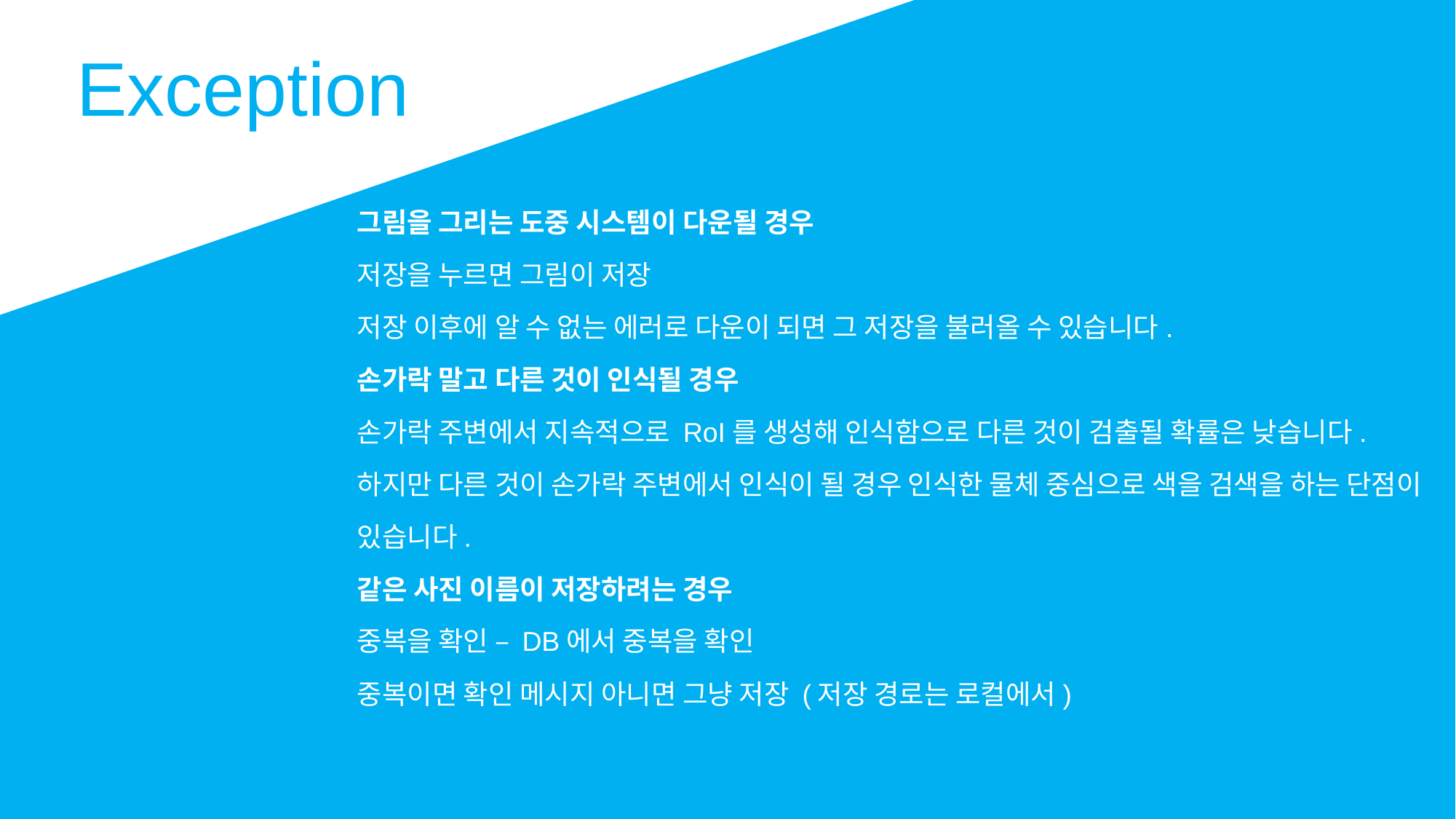

# Exception

그림을 그리는 도중 시스템이 다운될 경우
저장을 누르면 그림이 저장
저장 이후에 알 수 없는 에러로 다운이 되면 그 저장을 불러올 수 있습니다.
손가락 말고 다른 것이 인식될 경우
손가락 주변에서 지속적으로 RoI를 생성해 인식함으로 다른 것이 검출될 확률은 낮습니다.
하지만 다른 것이 손가락 주변에서 인식이 될 경우 인식한 물체 중심으로 색을 검색을 하는 단점이 있습니다.
같은 사진 이름이 저장하려는 경우
중복을 확인 – DB에서 중복을 확인
중복이면 확인 메시지 아니면 그냥 저장 (저장 경로는 로컬에서)